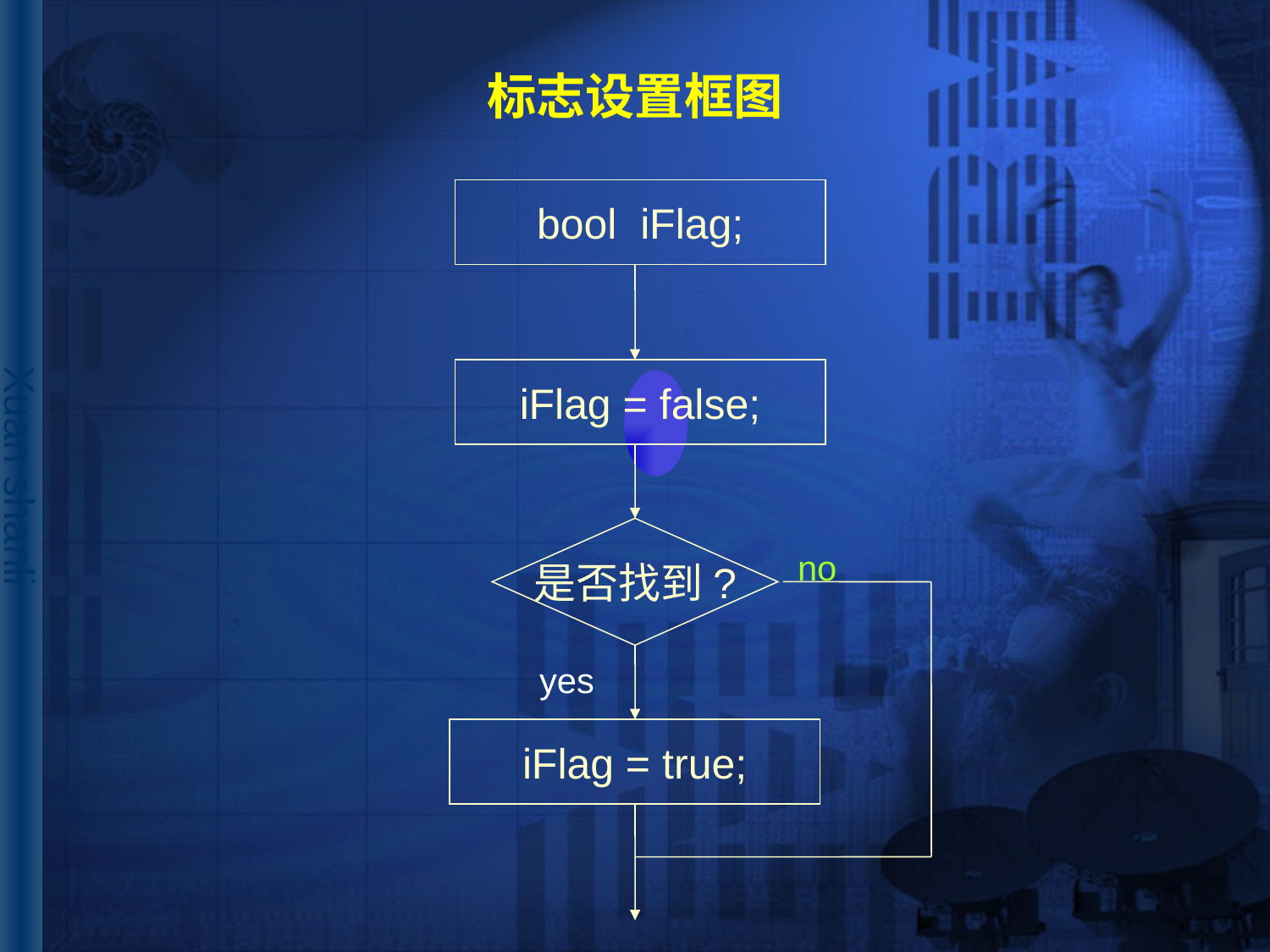

# 标志设置框图
bool  iFlag;

iFlag = false;

是否找到?
no

yes
iFlag = true;